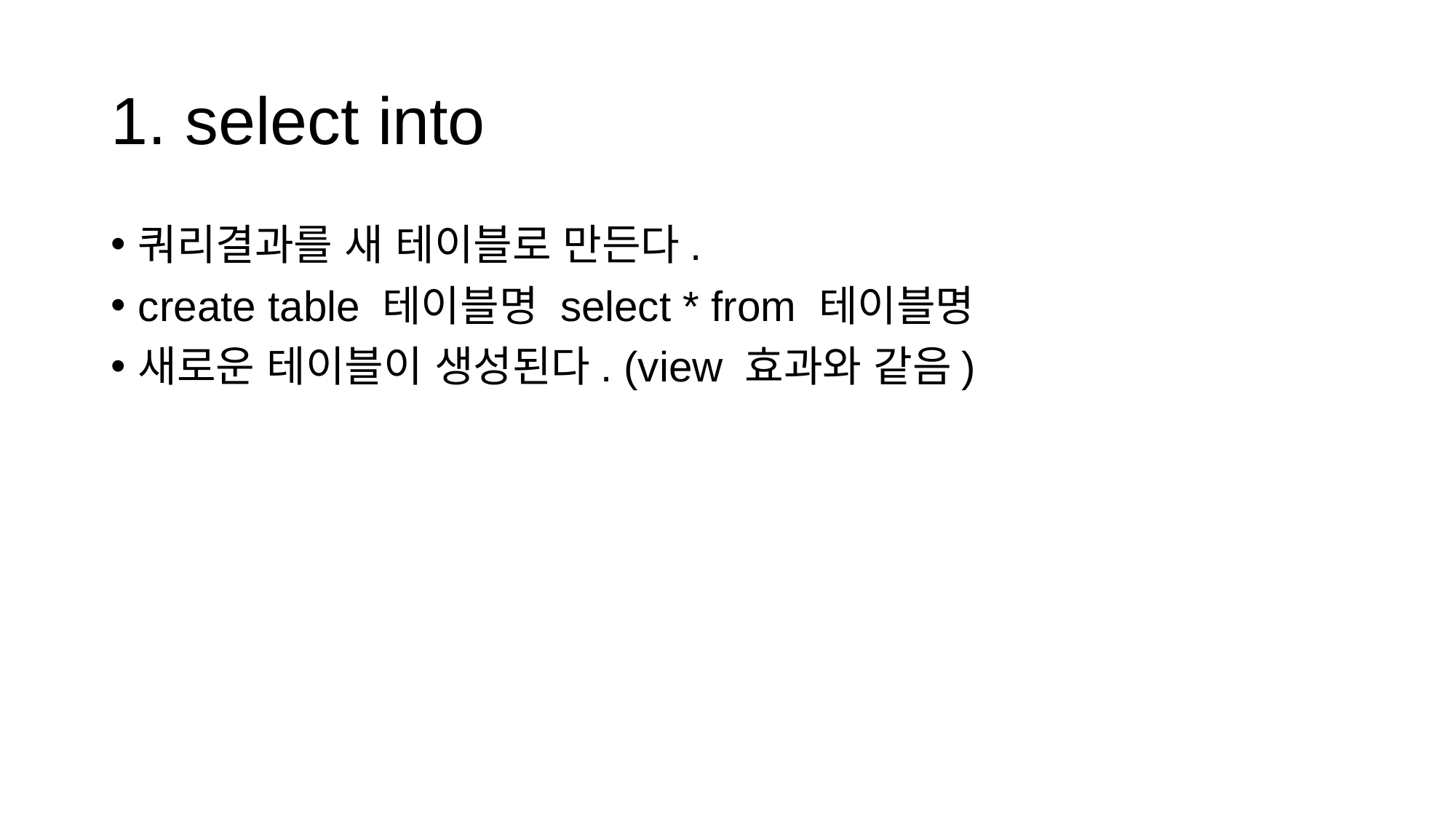

# 1. select into
쿼리결과를 새 테이블로 만든다.
create table 테이블명 select * from 테이블명
새로운 테이블이 생성된다. (view 효과와 같음)